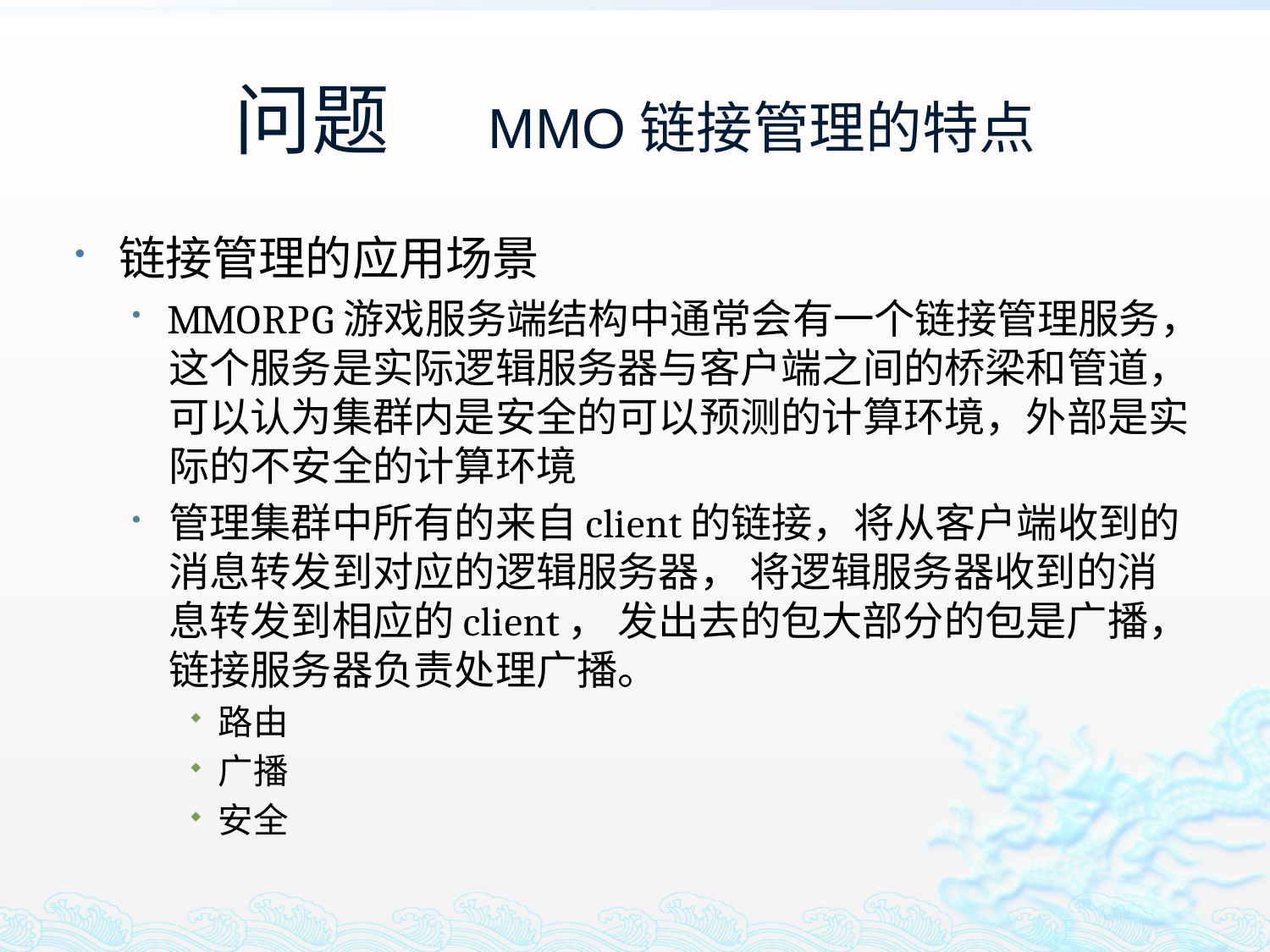

# 问题	MMO链接管理的特点
链接管理的应用场景
MMORPG游戏服务端结构中通常会有一个链接管理服务，这个服务是实际逻辑服务器与客户端之间的桥梁和管道，可以认为集群内是安全的可以预测的计算环境，外部是实际的不安全的计算环境
管理集群中所有的来自client的链接，将从客户端收到的消息转发到对应的逻辑服务器， 将逻辑服务器收到的消息转发到相应的client， 发出去的包大部分的包是广播，链接服务器负责处理广播。
路由
广播
安全